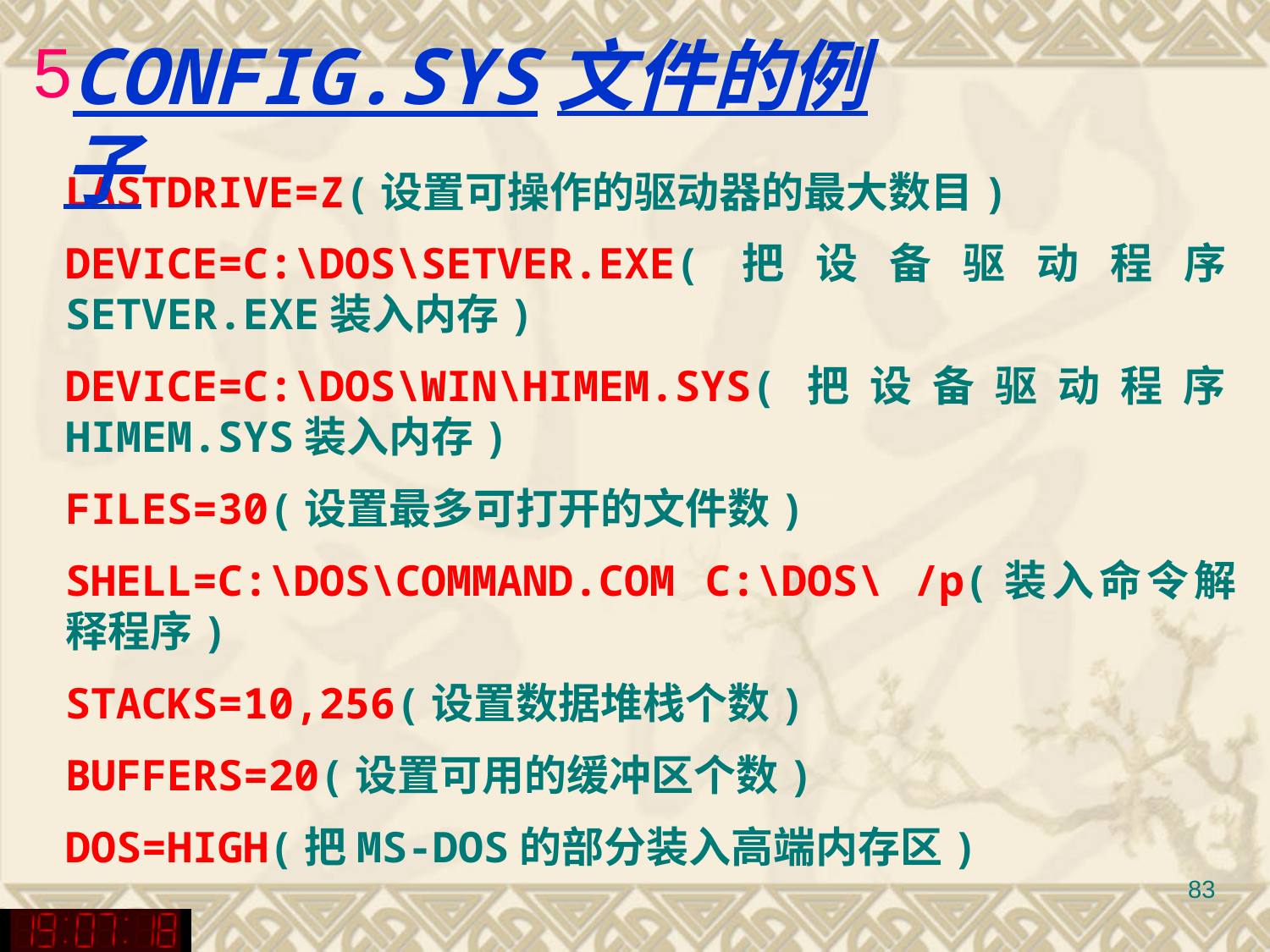

CONFIG.SYS文件的例子
LASTDRIVE=Z(设置可操作的驱动器的最大数目)
DEVICE=C:\DOS\SETVER.EXE(把设备驱动程序SETVER.EXE装入内存)
DEVICE=C:\DOS\WIN\HIMEM.SYS(把设备驱动程序HIMEM.SYS装入内存)
FILES=30(设置最多可打开的文件数)
SHELL=C:\DOS\COMMAND.COM C:\DOS\ /p(装入命令解释程序)
STACKS=10,256(设置数据堆栈个数)
BUFFERS=20(设置可用的缓冲区个数)
DOS=HIGH(把MS-DOS的部分装入高端内存区)
83